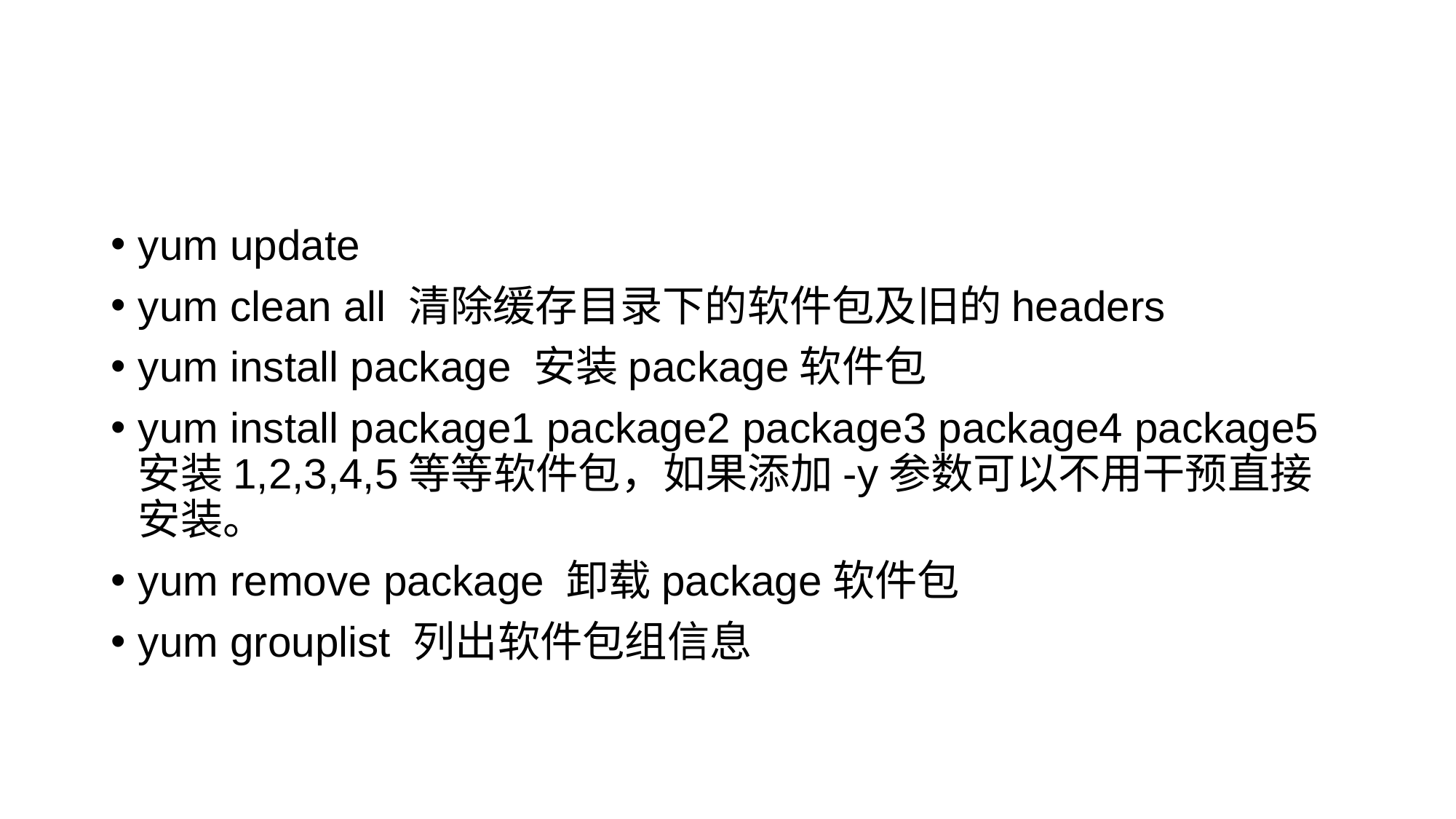

#
yum update
yum clean all 清除缓存目录下的软件包及旧的headers
yum install package 安装package软件包
yum install package1 package2 package3 package4 package5 安装1,2,3,4,5等等软件包，如果添加-y参数可以不用干预直接安装。
yum remove package 卸载package软件包
yum grouplist 列出软件包组信息